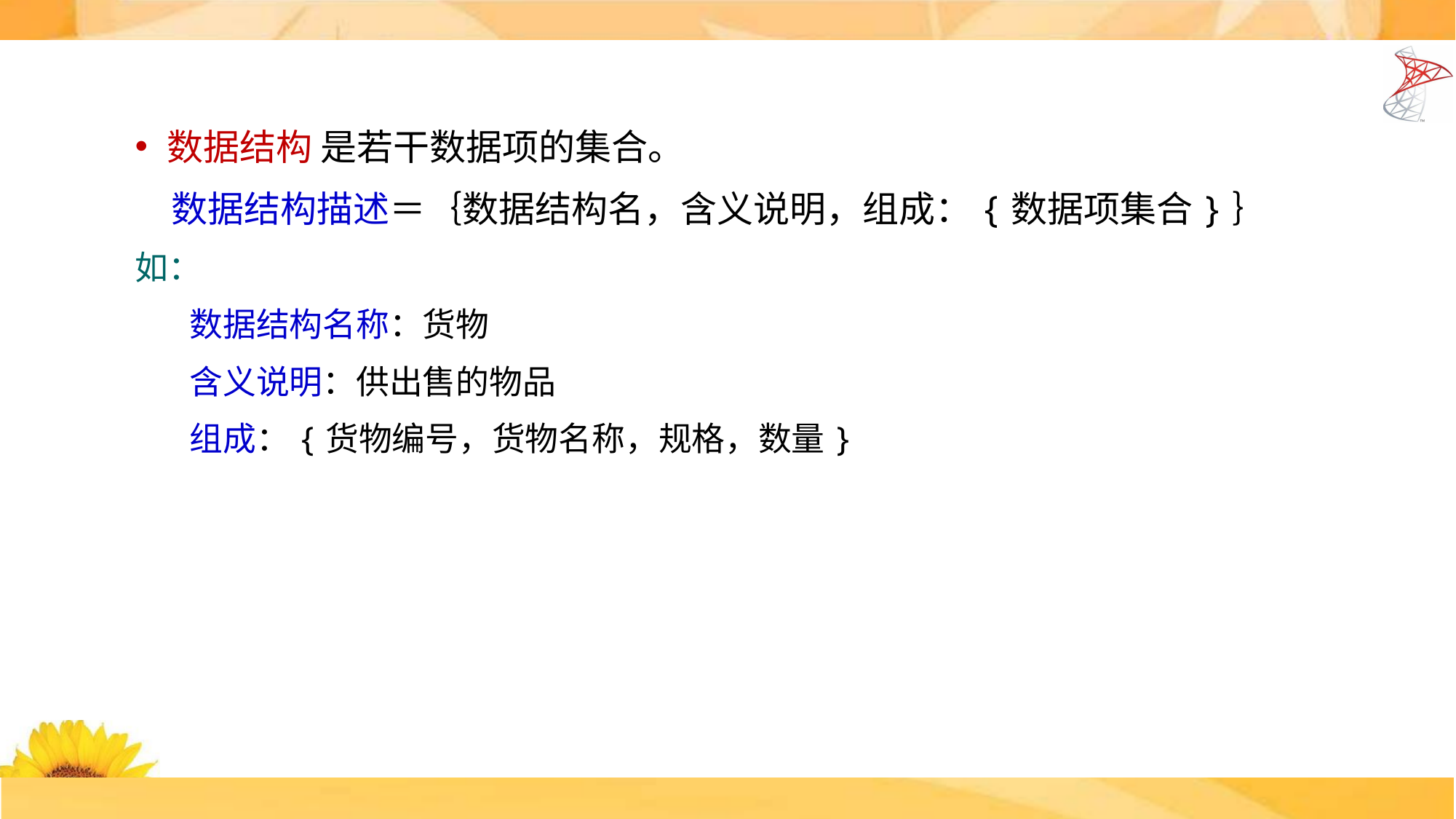

数据结构 是若干数据项的集合。
　数据结构描述＝｛数据结构名，含义说明，组成：{数据项集合}｝
如：
数据结构名称：货物
含义说明：供出售的物品
组成：{货物编号，货物名称，规格，数量}